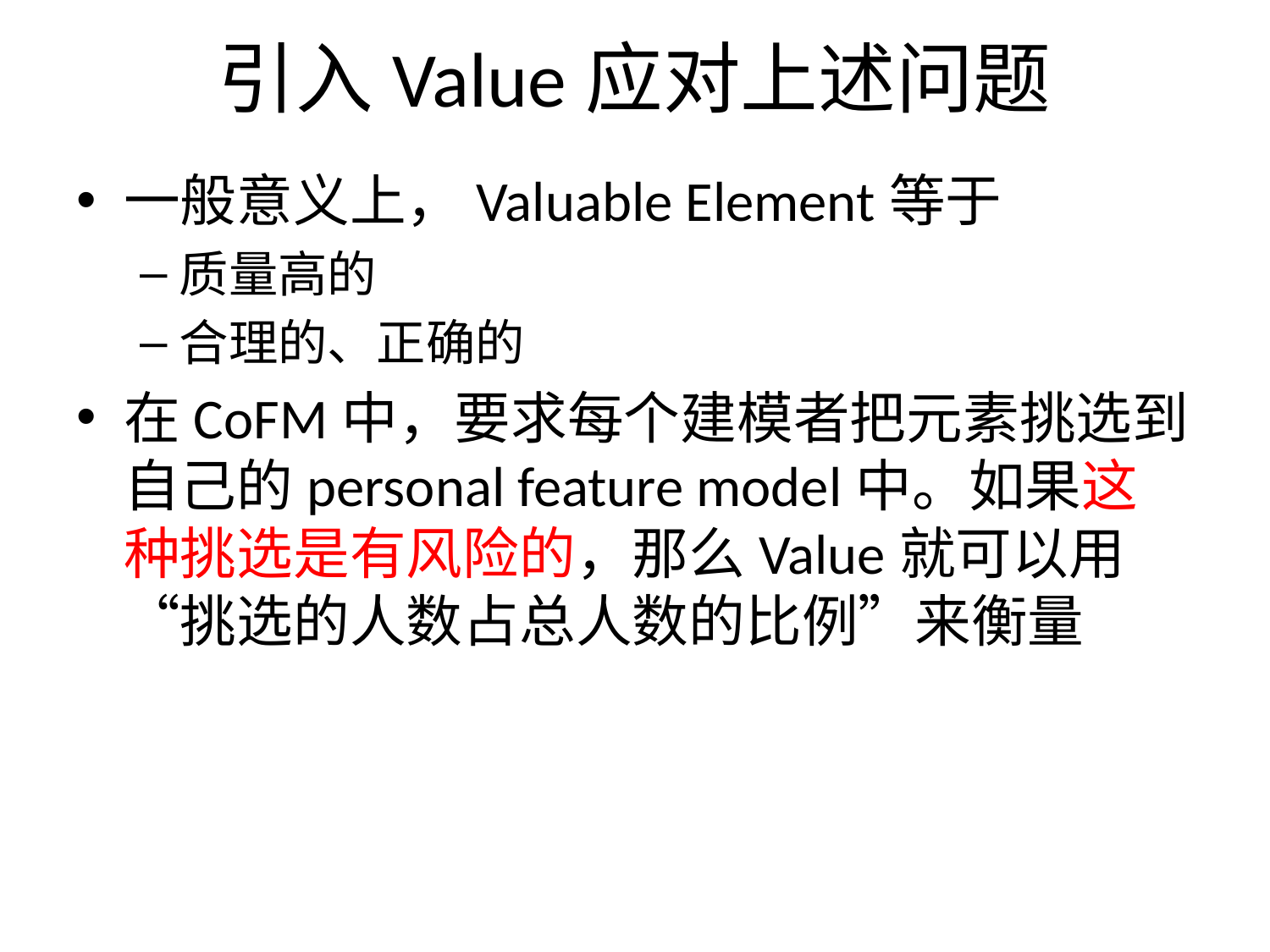

# 引入Value应对上述问题
一般意义上，Valuable Element等于
质量高的
合理的、正确的
在CoFM中，要求每个建模者把元素挑选到自己的personal feature model中。如果这种挑选是有风险的，那么Value就可以用“挑选的人数占总人数的比例”来衡量